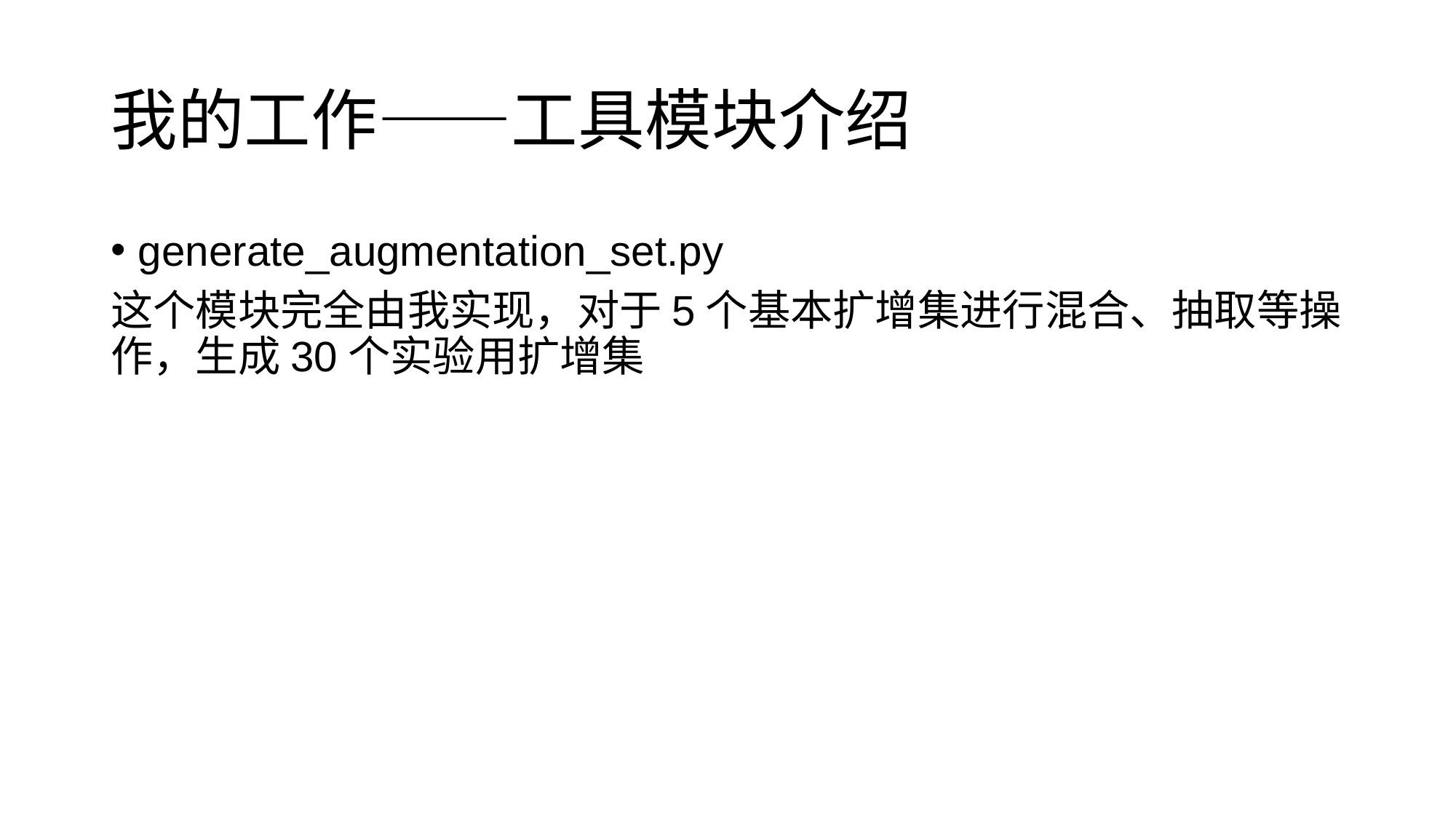

# 我的工作——工具模块介绍
generate_augmentation_set.py
这个模块完全由我实现，对于5个基本扩增集进行混合、抽取等操作，生成30个实验用扩增集